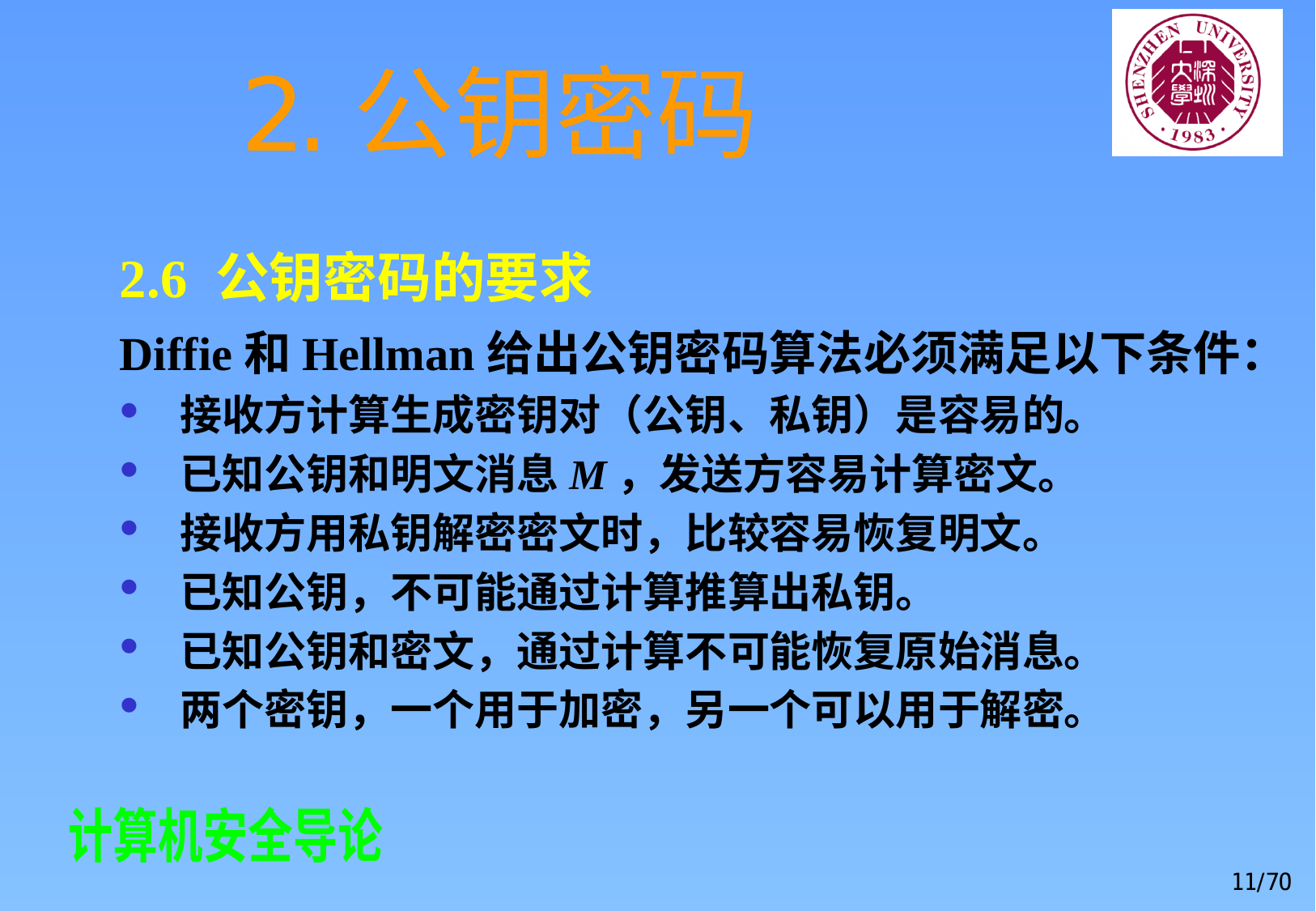

# 2.公钥密码
2.6 公钥密码的要求
Diffie和Hellman给出公钥密码算法必须满足以下条件：
接收方计算生成密钥对（公钥、私钥）是容易的。
已知公钥和明文消息M，发送方容易计算密文。
接收方用私钥解密密文时，比较容易恢复明文。
已知公钥，不可能通过计算推算出私钥。
已知公钥和密文，通过计算不可能恢复原始消息。
两个密钥，一个用于加密，另一个可以用于解密。
11/70